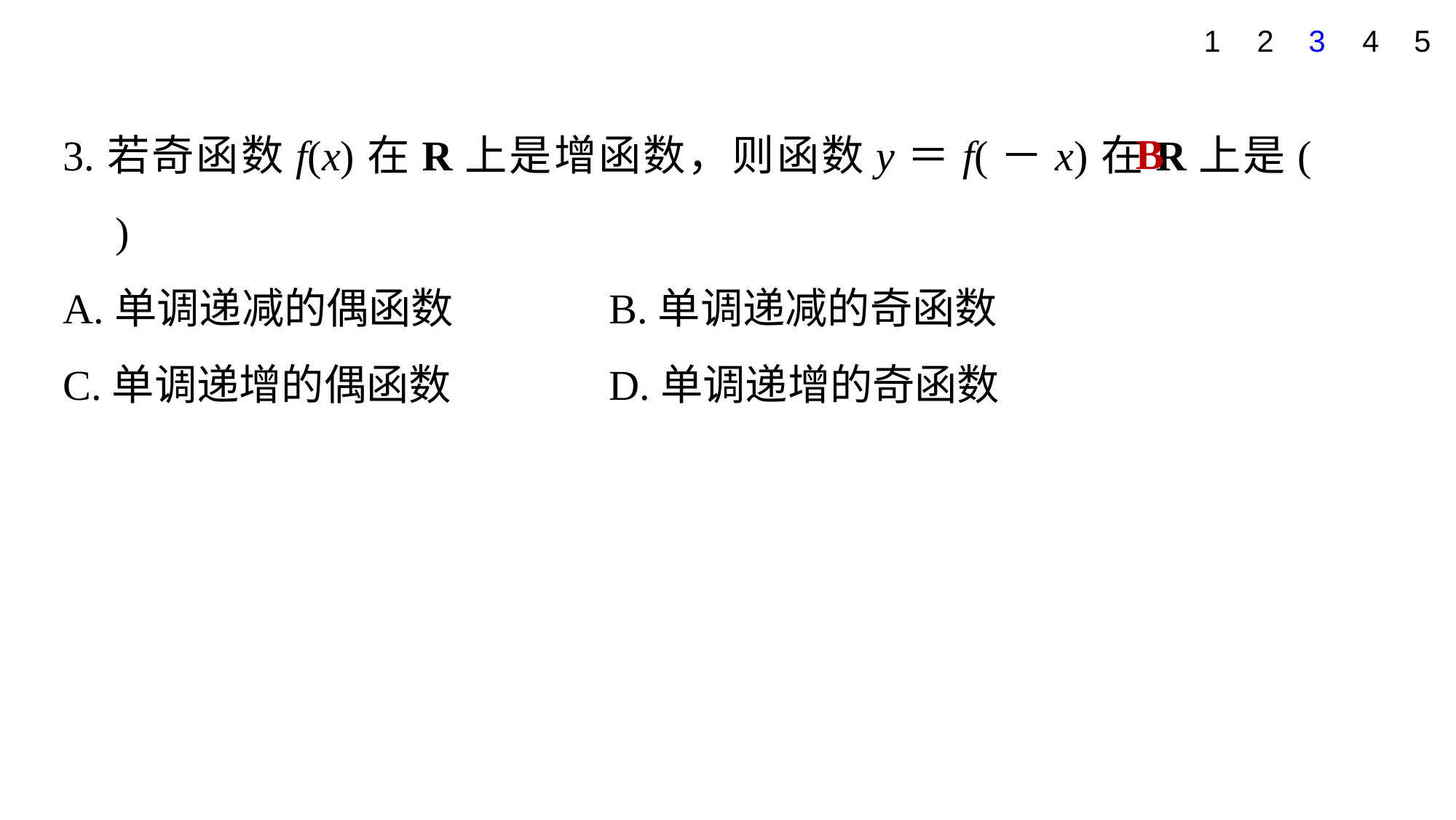

4
5
1
2
3
3.若奇函数f(x)在R上是增函数，则函数y＝f(－x)在R上是(　　)
A.单调递减的偶函数  		B.单调递减的奇函数
C.单调递增的偶函数  		D.单调递增的奇函数
B